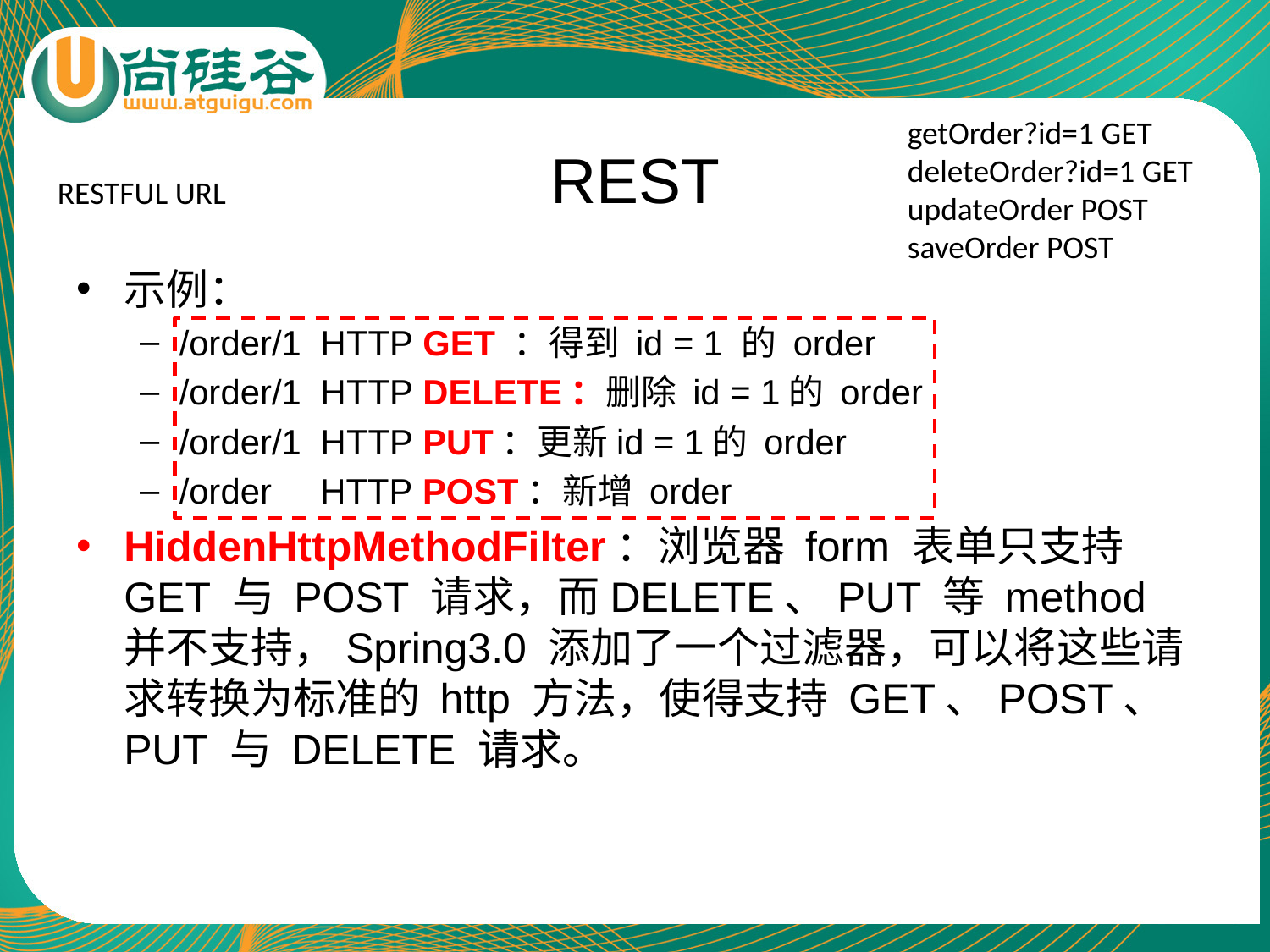

# REST
getOrder?id=1 GET
deleteOrder?id=1 GET
updateOrder POST
saveOrder POST
RESTFUL URL
示例：
/order/1  HTTP GET ：得到 id = 1 的 order
/order/1  HTTP DELETE：删除 id = 1的 order
/order/1  HTTP PUT：更新id = 1的 order
/order     HTTP POST：新增 order
HiddenHttpMethodFilter：浏览器 form 表单只支持 GET 与 POST 请求，而DELETE、PUT 等 method 并不支持，Spring3.0 添加了一个过滤器，可以将这些请求转换为标准的 http 方法，使得支持 GET、POST、PUT 与 DELETE 请求。